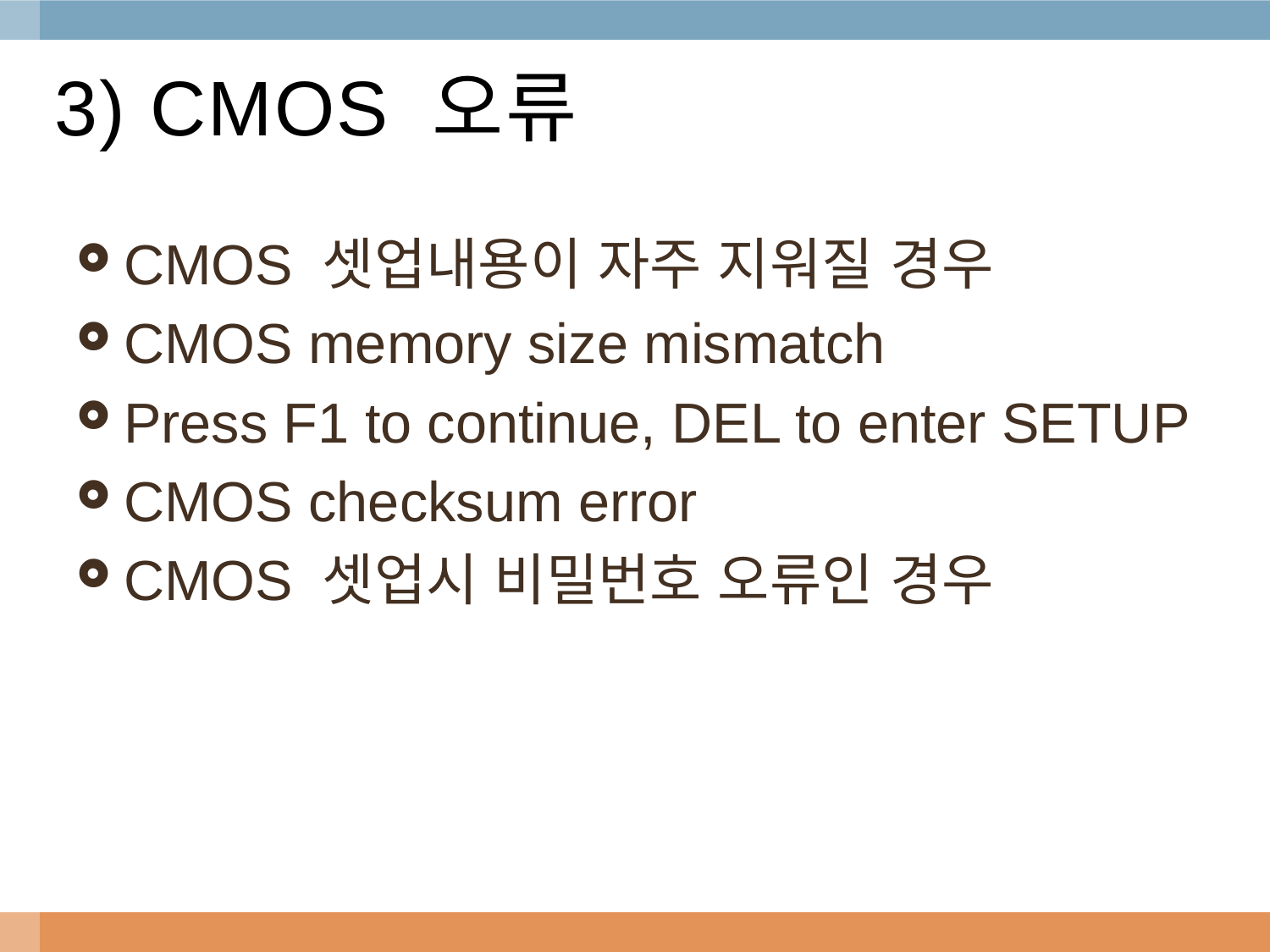

# 3) CMOS 오류
CMOS 셋업내용이 자주 지워질 경우
CMOS memory size mismatch
Press F1 to continue, DEL to enter SETUP
CMOS checksum error
CMOS 셋업시 비밀번호 오류인 경우